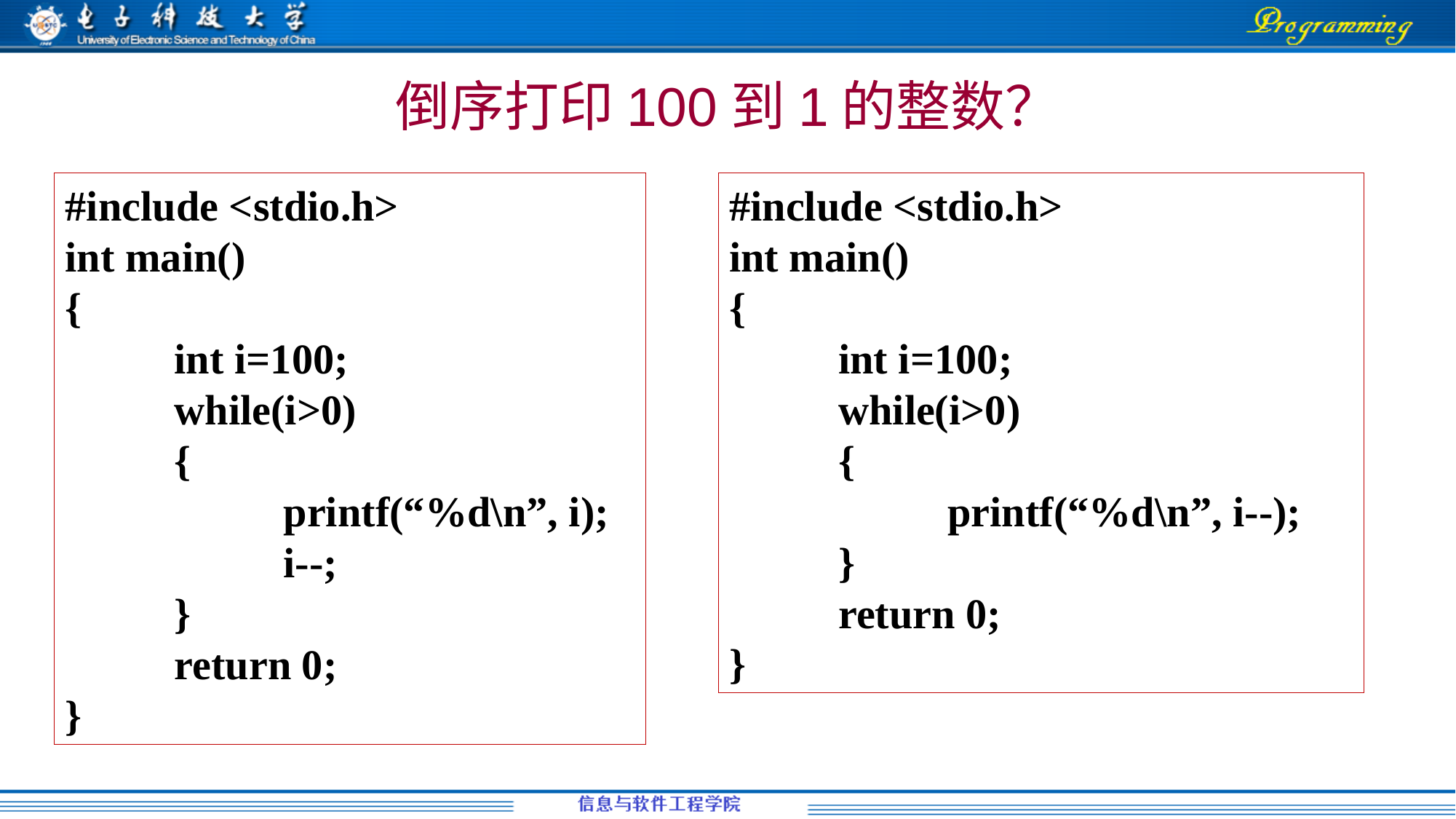

# 倒序打印100到1的整数？
#include <stdio.h>
int main()
{
	int i=100;
	while(i>0)
	{
		printf(“%d\n”, i);
		i--;
	}
	return 0;
}
#include <stdio.h>
int main()
{
	int i=100;
	while(i>0)
	{
		printf(“%d\n”, i--);
	}
	return 0;
}